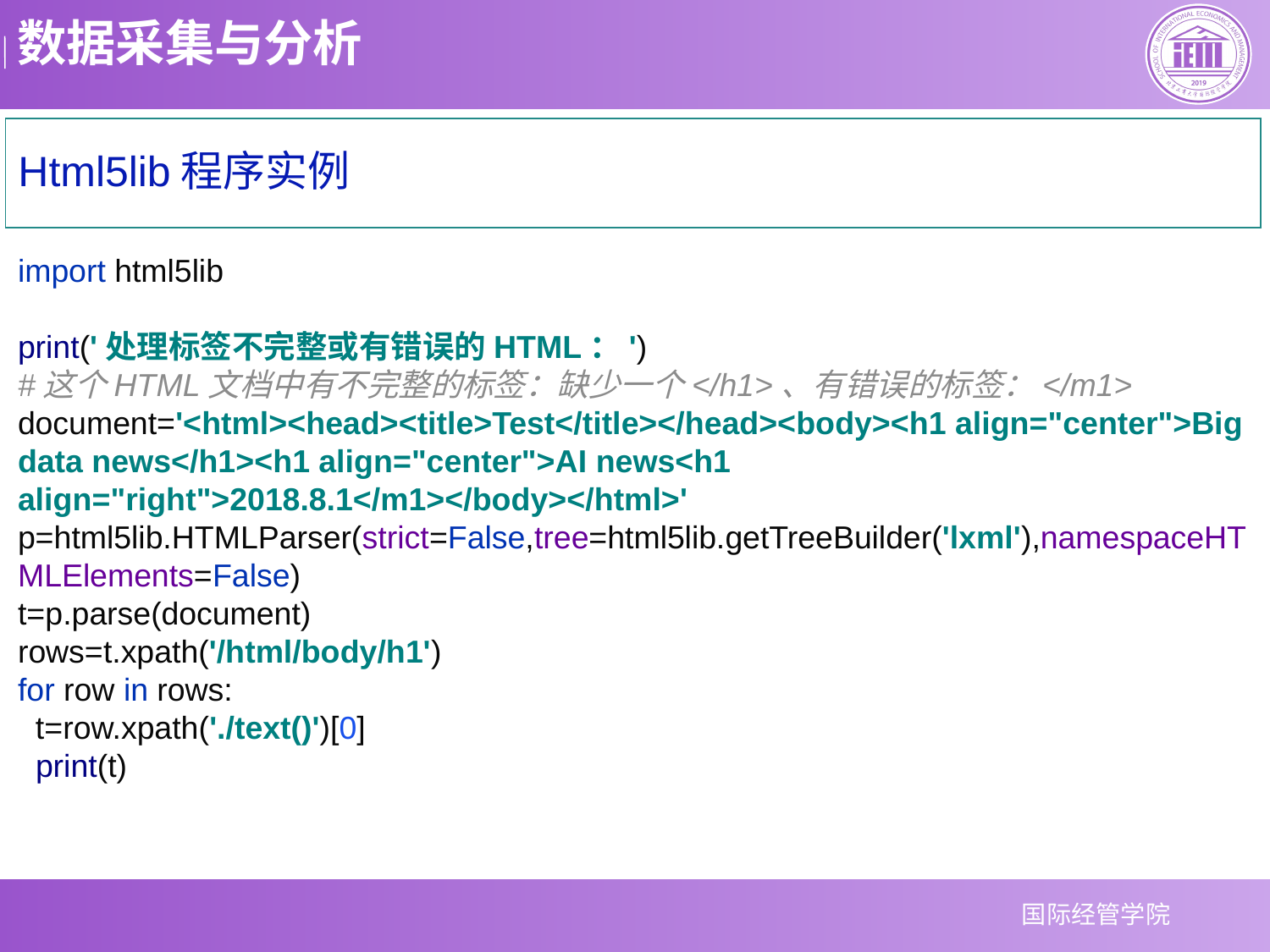

# Html5lib程序实例
import html5lib
print('处理标签不完整或有错误的HTML：')
#这个HTML文档中有不完整的标签：缺少一个</h1>、有错误的标签：</m1>
document='<html><head><title>Test</title></head><body><h1 align="center">Big data news</h1><h1 align="center">AI news<h1 align="right">2018.8.1</m1></body></html>'
p=html5lib.HTMLParser(strict=False,tree=html5lib.getTreeBuilder('lxml'),namespaceHTMLElements=False)
t=p.parse(document)
rows=t.xpath('/html/body/h1')
for row in rows:
  t=row.xpath('./text()')[0]
  print(t)